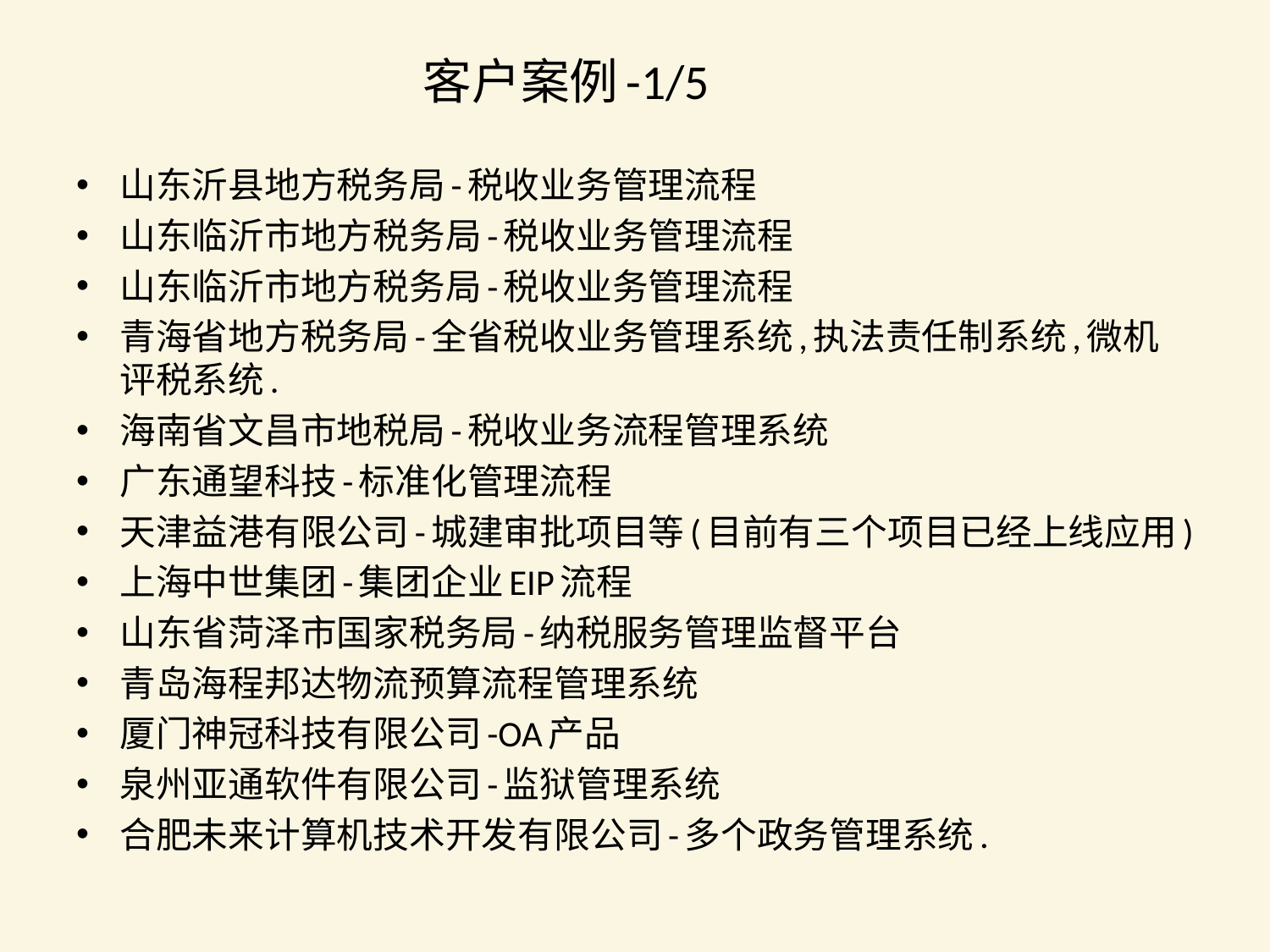

# 客户案例-1/5
山东沂县地方税务局-税收业务管理流程
山东临沂市地方税务局-税收业务管理流程
山东临沂市地方税务局-税收业务管理流程
青海省地方税务局-全省税收业务管理系统,执法责任制系统,微机评税系统.
海南省文昌市地税局-税收业务流程管理系统
广东通望科技-标准化管理流程
天津益港有限公司-城建审批项目等(目前有三个项目已经上线应用)
上海中世集团-集团企业EIP流程
山东省菏泽市国家税务局-纳税服务管理监督平台
青岛海程邦达物流预算流程管理系统
厦门神冠科技有限公司-OA产品
泉州亚通软件有限公司-监狱管理系统
合肥未来计算机技术开发有限公司-多个政务管理系统.